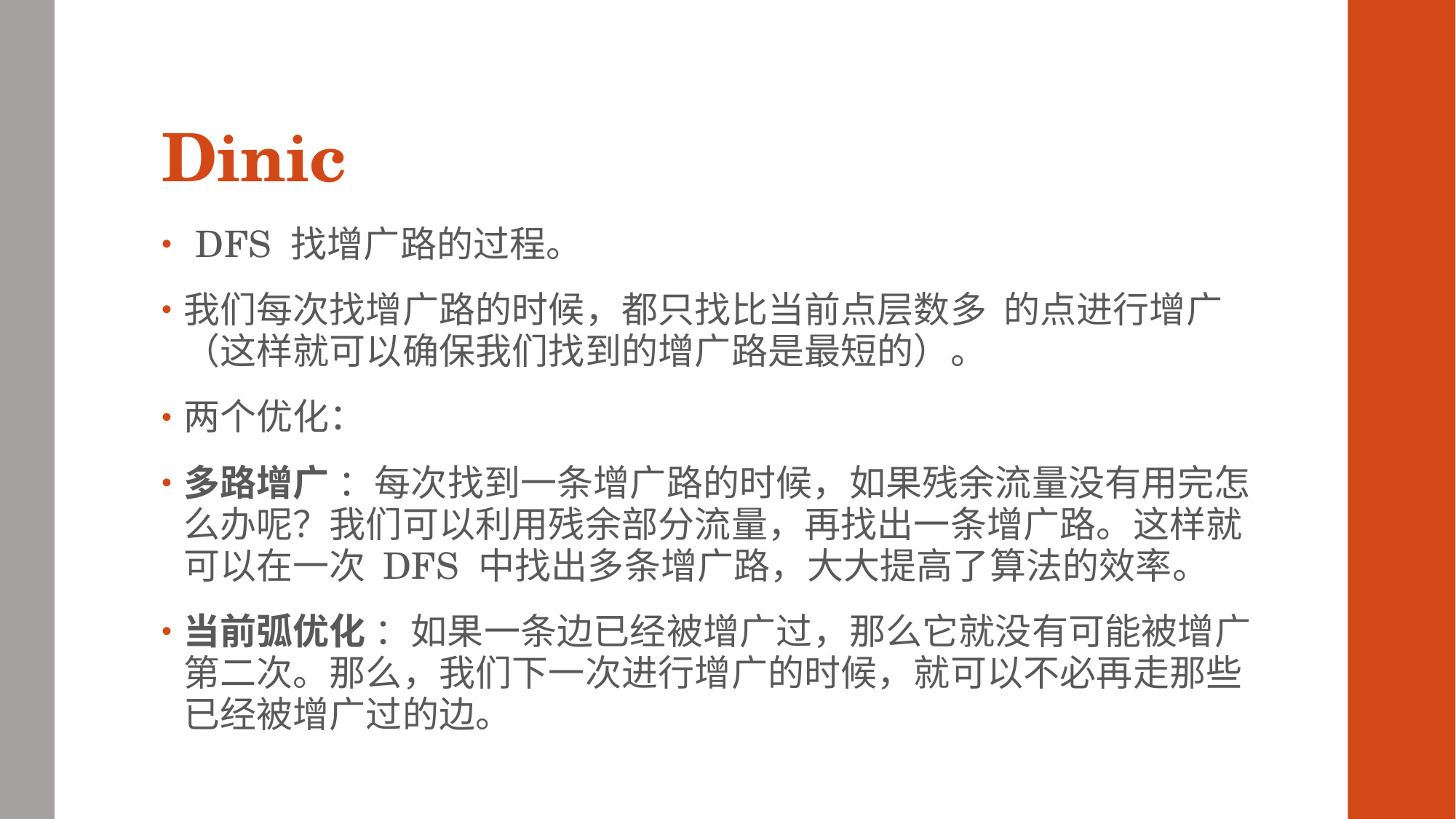

# Dinic
 DFS 找增广路的过程。
我们每次找增广路的时候，都只找比当前点层数多  的点进行增广（这样就可以确保我们找到的增广路是最短的）。
两个优化：
多路增广 ：每次找到一条增广路的时候，如果残余流量没有用完怎么办呢？我们可以利用残余部分流量，再找出一条增广路。这样就可以在一次 DFS 中找出多条增广路，大大提高了算法的效率。
当前弧优化 ：如果一条边已经被增广过，那么它就没有可能被增广第二次。那么，我们下一次进行增广的时候，就可以不必再走那些已经被增广过的边。